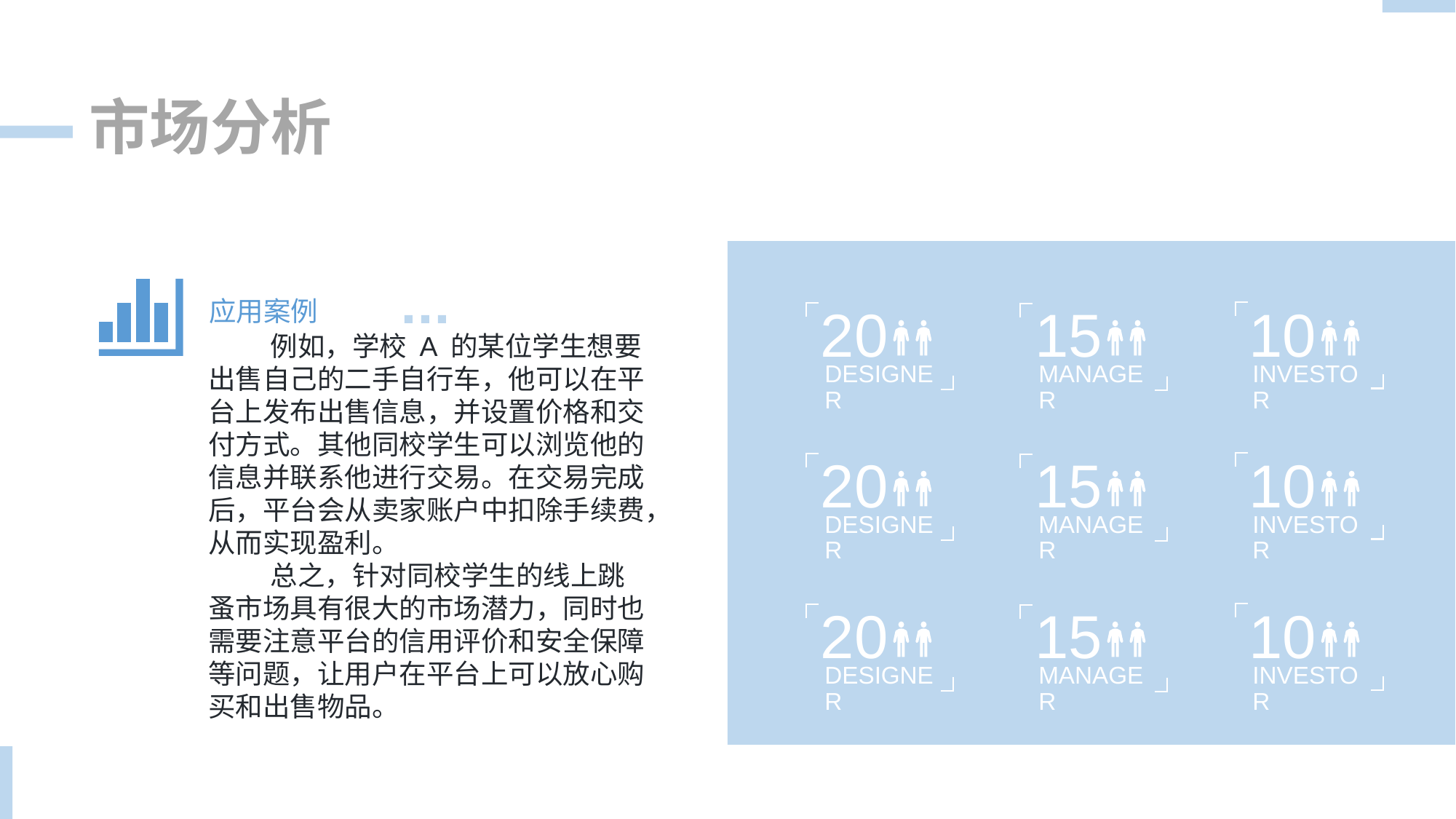

市场分析

应用案例
20
15
10

         例如，学校 A 的某位学生想要出售自己的二手自行车，他可以在平台上发布出售信息，并设置价格和交付方式。其他同校学生可以浏览他的信息并联系他进行交易。在交易完成后，平台会从卖家账户中扣除手续费，从而实现盈利。
         总之，针对同校学生的线上跳蚤市场具有很大的市场潜力，同时也需要注意平台的信用评价和安全保障等问题，让用户在平台上可以放心购买和出售物品。

DESIGNER
MANAGER
INVESTOR

20
15
10

DESIGNER
MANAGER
INVESTOR

20
15
10

DESIGNER
MANAGER
INVESTOR